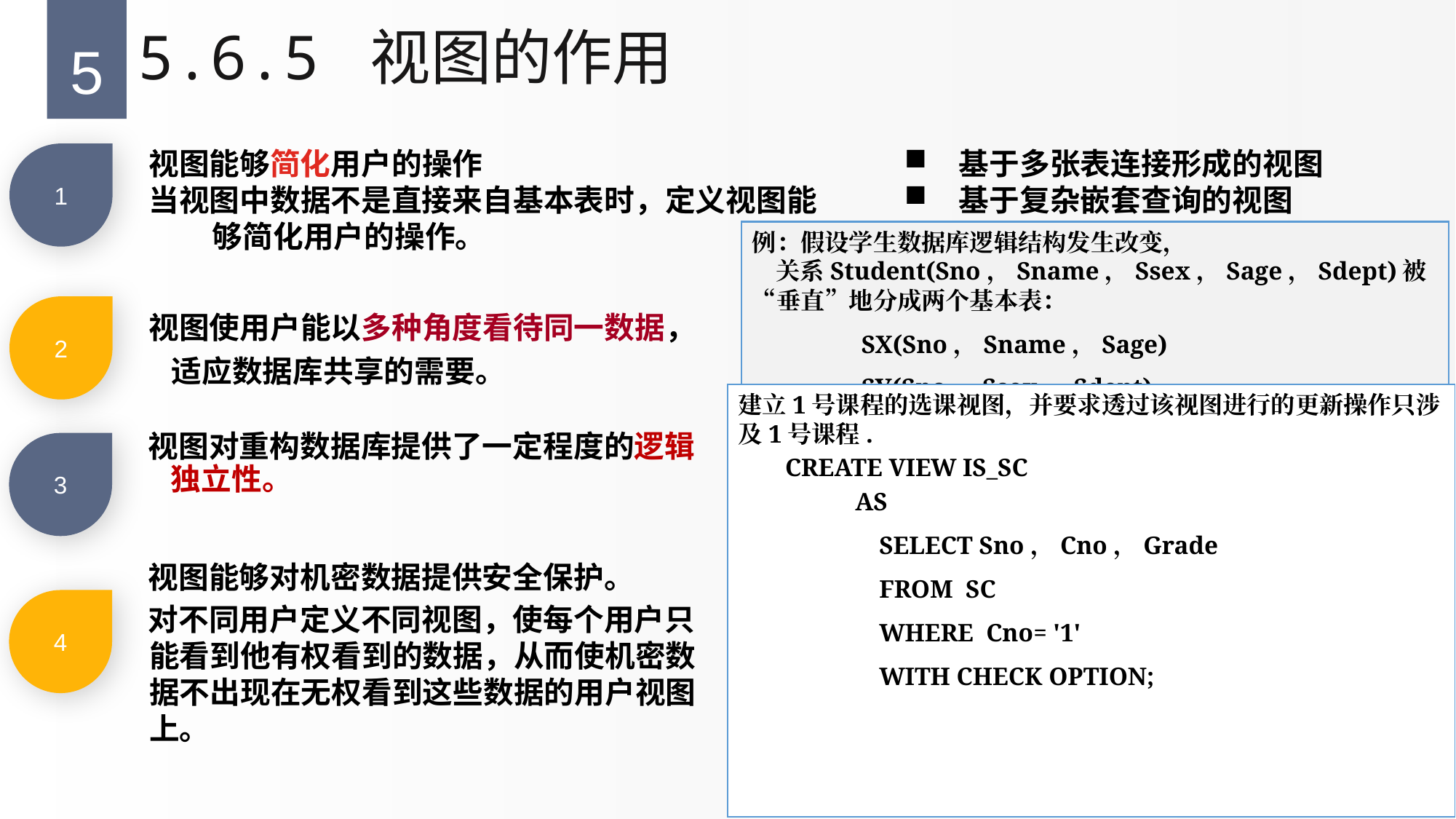

# 5.6.5 视图的作用
视图能够简化用户的操作
当视图中数据不是直接来自基本表时，定义视图能够简化用户的操作。
基于多张表连接形成的视图
基于复杂嵌套查询的视图
1
例：假设学生数据库逻辑结构发生改变，
   关系Student(Sno，Sname，Ssex，Sage，Sdept)被“垂直”地分成两个基本表：
SX(Sno，Sname，Sage)
SY(Sno，Ssex，Sdept)

通过建立一个视图Student可以保持外模式不变，从而对原Student表的查询程序不必修改：
   CREATE VIEW  Student(Sno，Sname，Ssex，Sage，Sdept)
        AS
    SELECT  SX.Sno，Sname，Ssex，Sage，  Sdept
         FROM  SX，SY
         WHERE  SX.Sno=SY.Sno；
视图使用户能以多种角度看待同一数据，适应数据库共享的需要。
2
建立1号课程的选课视图，并要求透过该视图进行的更新操作只涉及1号课程.
    CREATE VIEW IS_SC
               AS
     SELECT Sno，Cno，Grade
     FROM  SC
     WHERE  Cno= '1'
     WITH CHECK OPTION;
视图对重构数据库提供了一定程度的逻辑独立性。
3
视图能够对机密数据提供安全保护。
对不同用户定义不同视图，使每个用户只能看到他有权看到的数据，从而使机密数据不出现在无权看到这些数据的用户视图上。

4